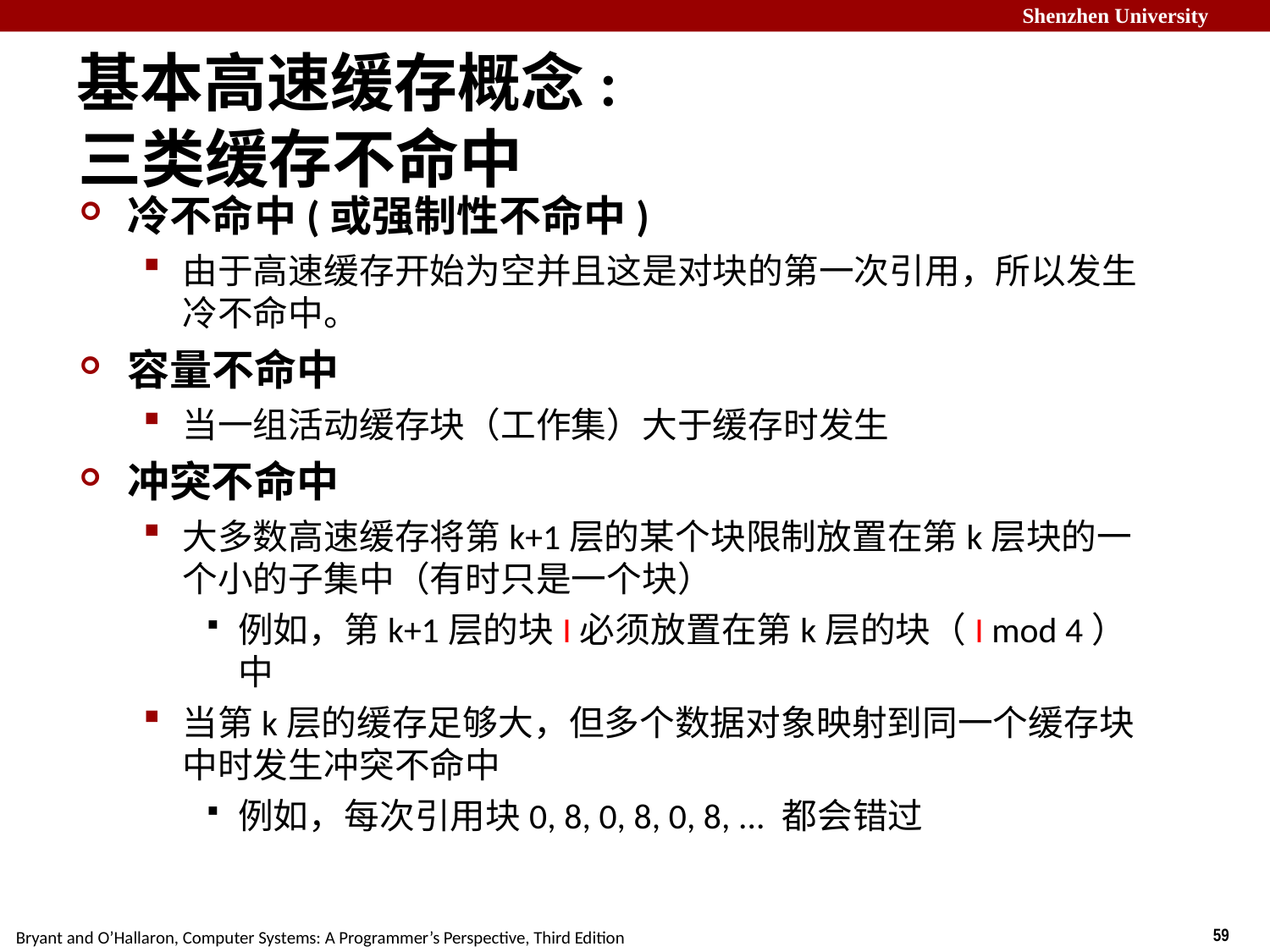

# 基本高速缓存概念: 三类缓存不命中
冷不命中(或强制性不命中)
由于高速缓存开始为空并且这是对块的第一次引用，所以发生冷不命中。
容量不命中
当一组活动缓存块（工作集）大于缓存时发生
冲突不命中
大多数高速缓存将第k+1层的某个块限制放置在第k层块的一个小的子集中（有时只是一个块）
例如，第k+1层的块I必须放置在第k层的块（I mod 4）中
当第k层的缓存足够大，但多个数据对象映射到同一个缓存块中时发生冲突不命中
例如，每次引用块0, 8, 0, 8, 0, 8, ... 都会错过